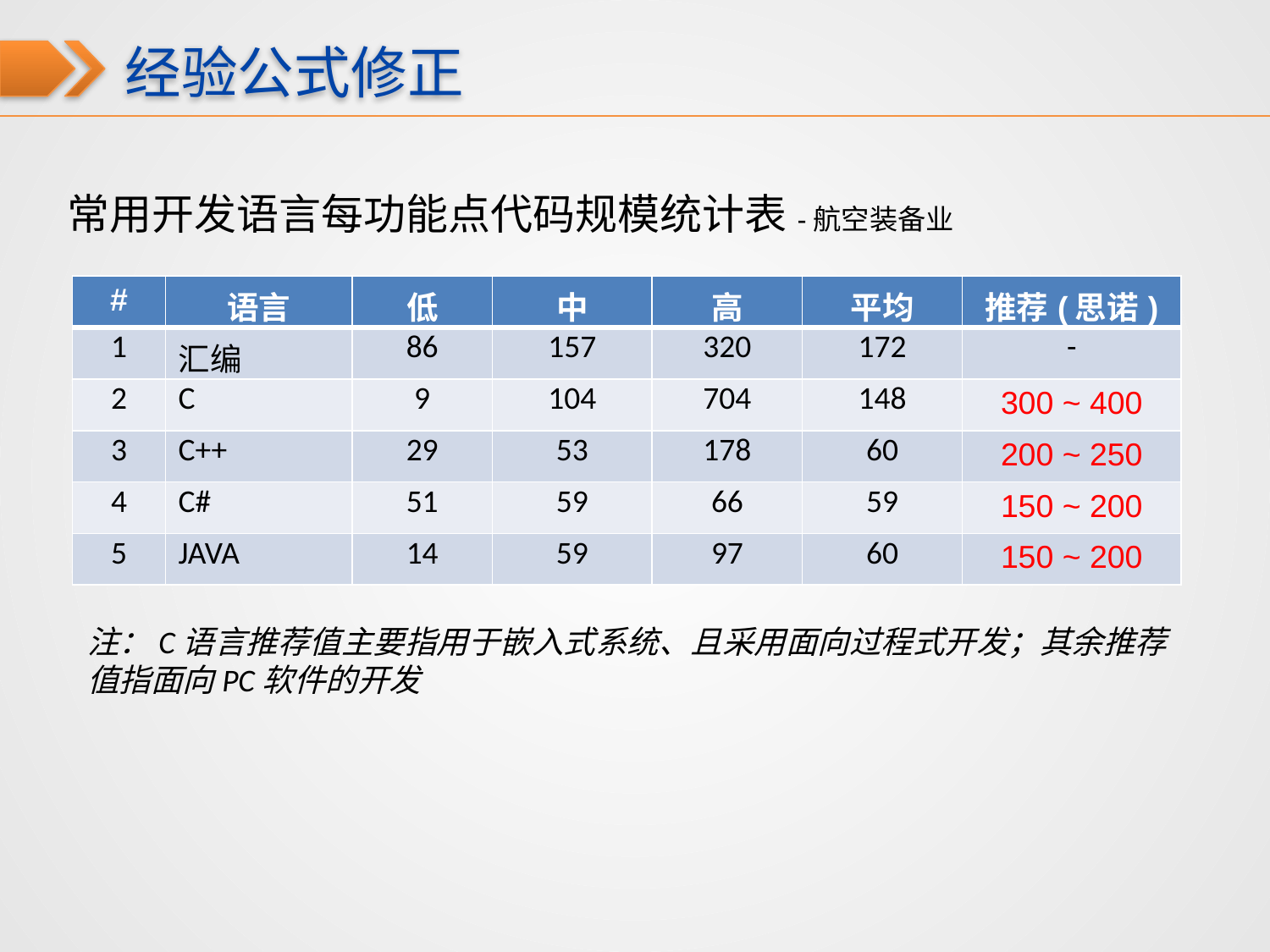

经验公式修正

常用开发语言每功能点代码规模统计表-航空装备业
| # | 语言 | 低 | 中 | 高 | 平均 | 推荐(思诺) |
| --- | --- | --- | --- | --- | --- | --- |
| 1 | 汇编 | 86 | 157 | 320 | 172 | - |
| 2 | C | 9 | 104 | 704 | 148 | 300 ~ 400 |
| 3 | C++ | 29 | 53 | 178 | 60 | 200 ~ 250 |
| 4 | C# | 51 | 59 | 66 | 59 | 150 ~ 200 |
| 5 | JAVA | 14 | 59 | 97 | 60 | 150 ~ 200 |
注：C语言推荐值主要指用于嵌入式系统、且采用面向过程式开发；其余推荐值指面向PC软件的开发